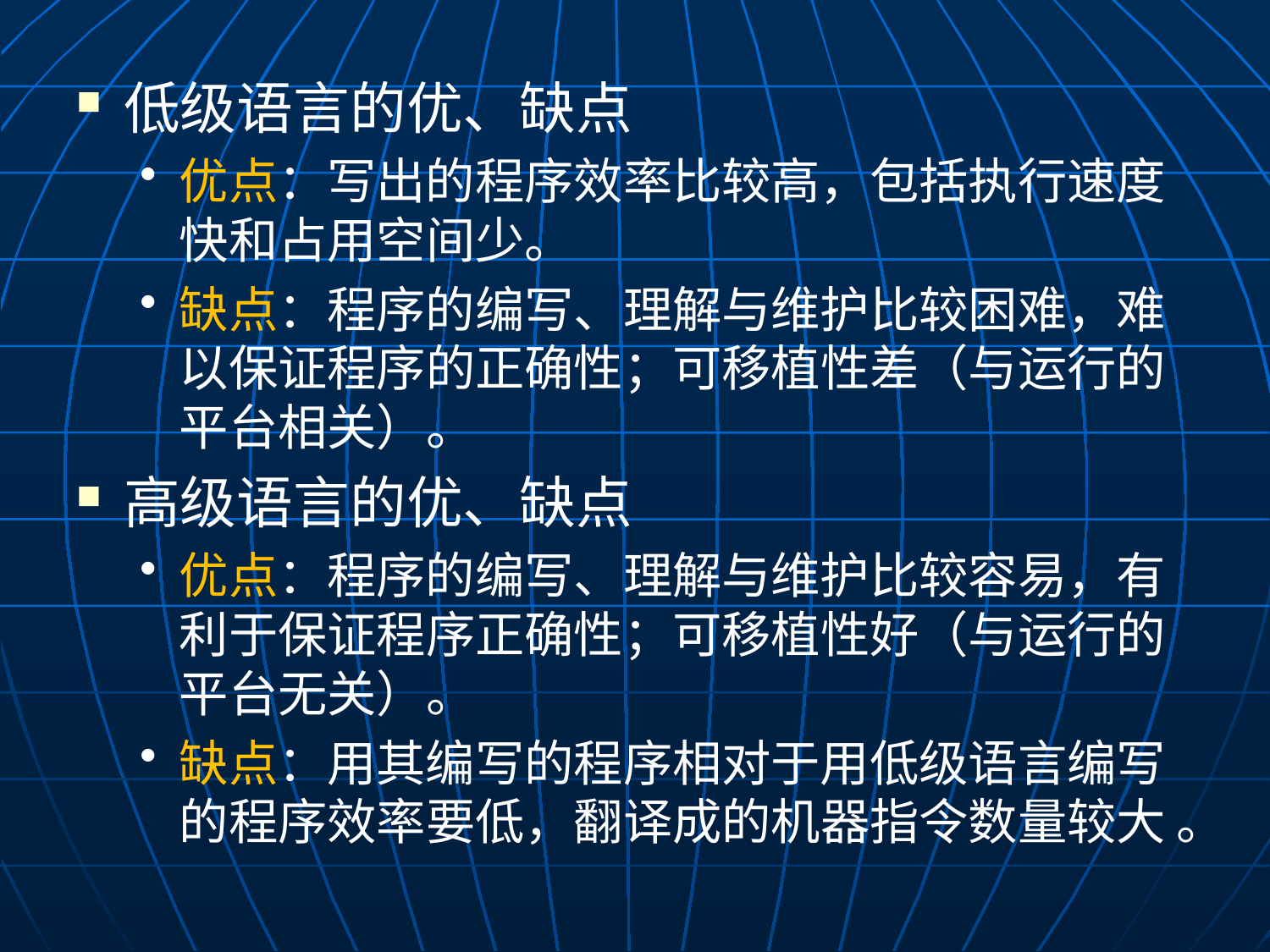

低级语言的优、缺点
优点：写出的程序效率比较高，包括执行速度快和占用空间少。
缺点：程序的编写、理解与维护比较困难，难以保证程序的正确性；可移植性差（与运行的平台相关）。
高级语言的优、缺点
优点：程序的编写、理解与维护比较容易，有利于保证程序正确性；可移植性好（与运行的平台无关）。
缺点：用其编写的程序相对于用低级语言编写的程序效率要低，翻译成的机器指令数量较大 。